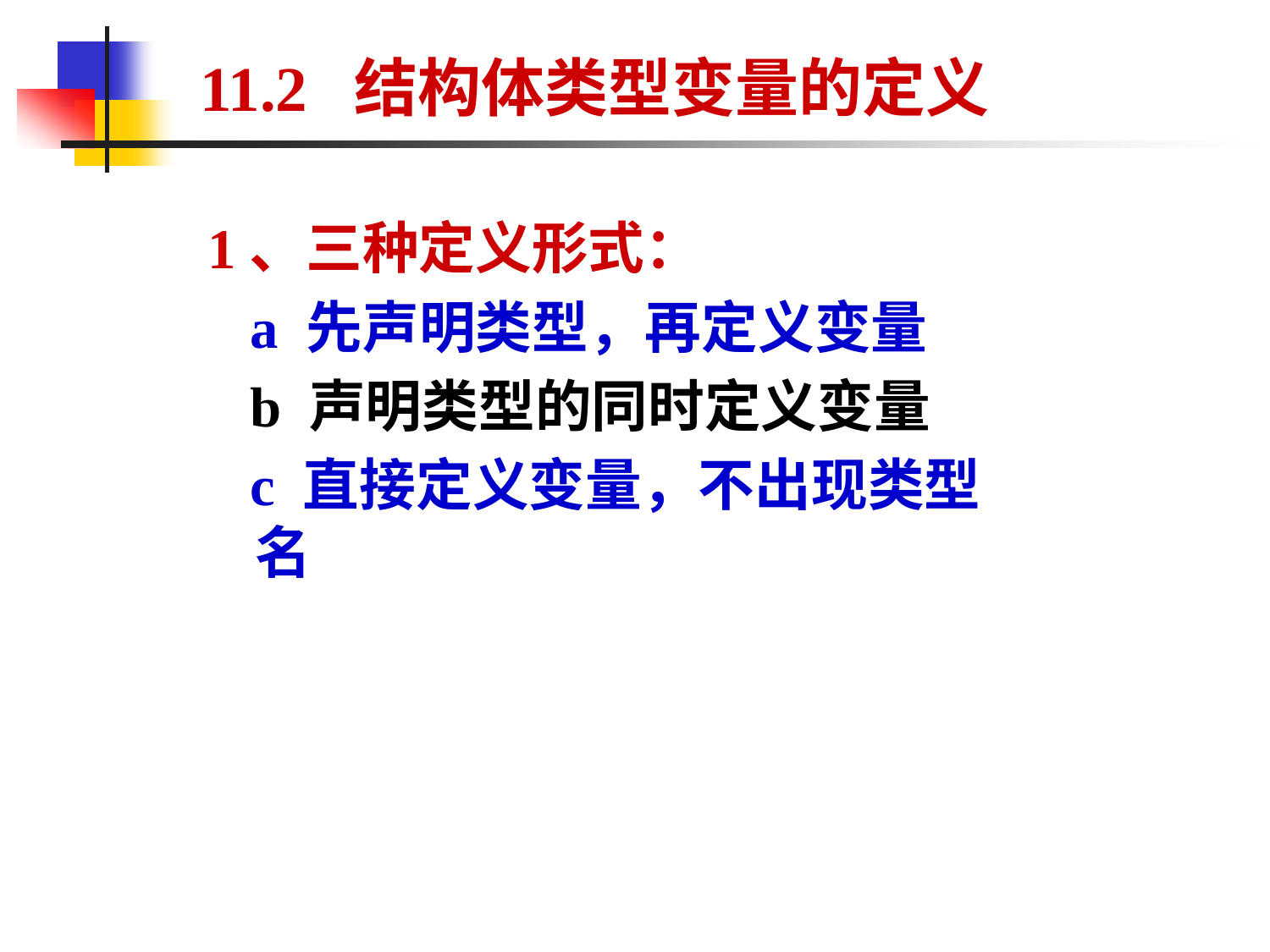

# 11.2  结构体类型变量的定义
1、三种定义形式：
   a 先声明类型，再定义变量
   b 声明类型的同时定义变量
   c 直接定义变量，不出现类型名